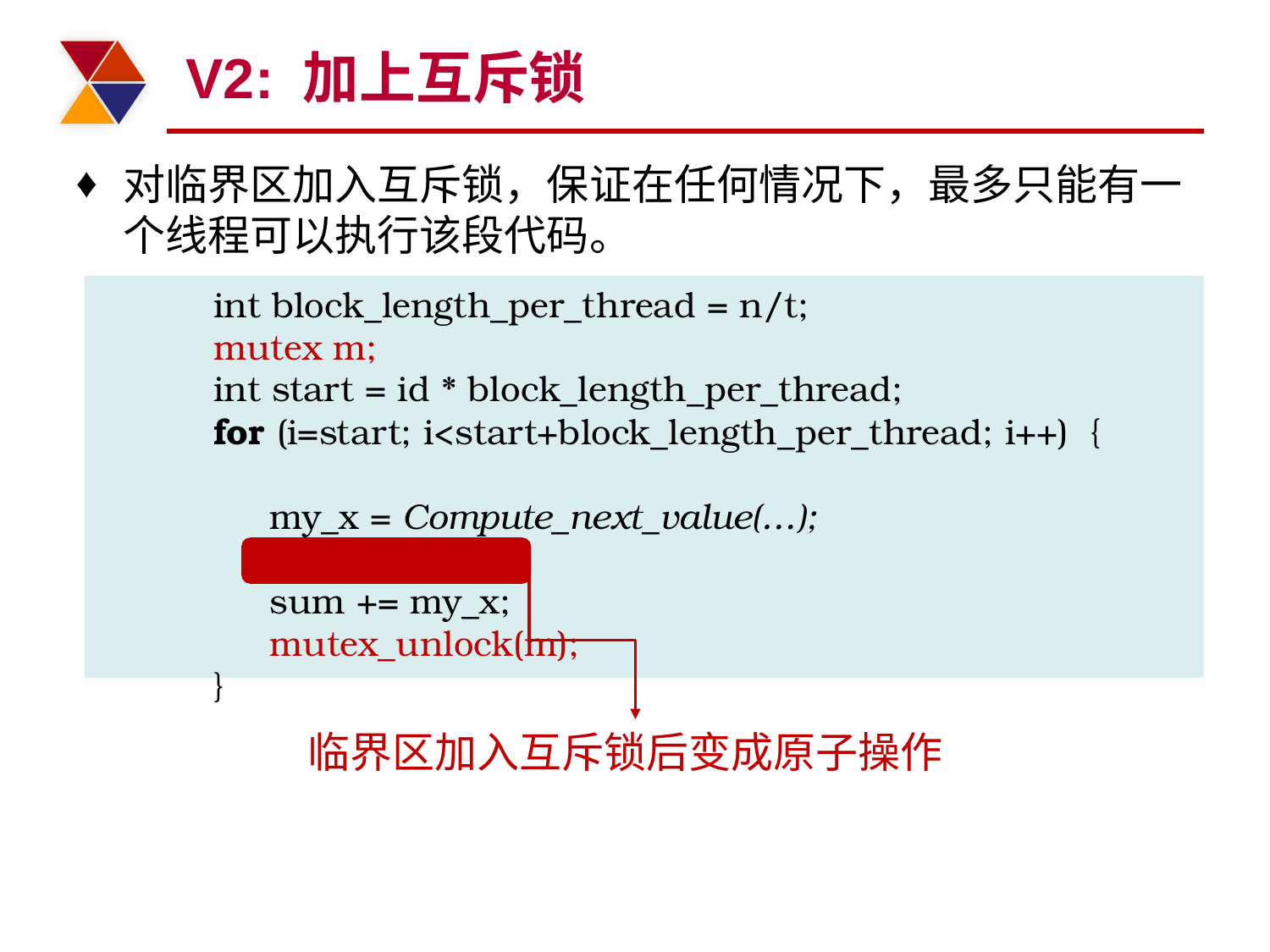

# V2: 加上互斥锁
对临界区加入互斥锁，保证在任何情况下，最多只能有一个线程可以执行该段代码。

int block_length_per_thread = n/t;
mutex m;
int start = id * block_length_per_thread;
for (i=start; i<start+block_length_per_thread; i++)  {
     my_x = Compute_next_value(…);
     mutex_lock(m);
     sum += my_x;
     mutex_unlock(m);
}

临界区加入互斥锁后变成原子操作